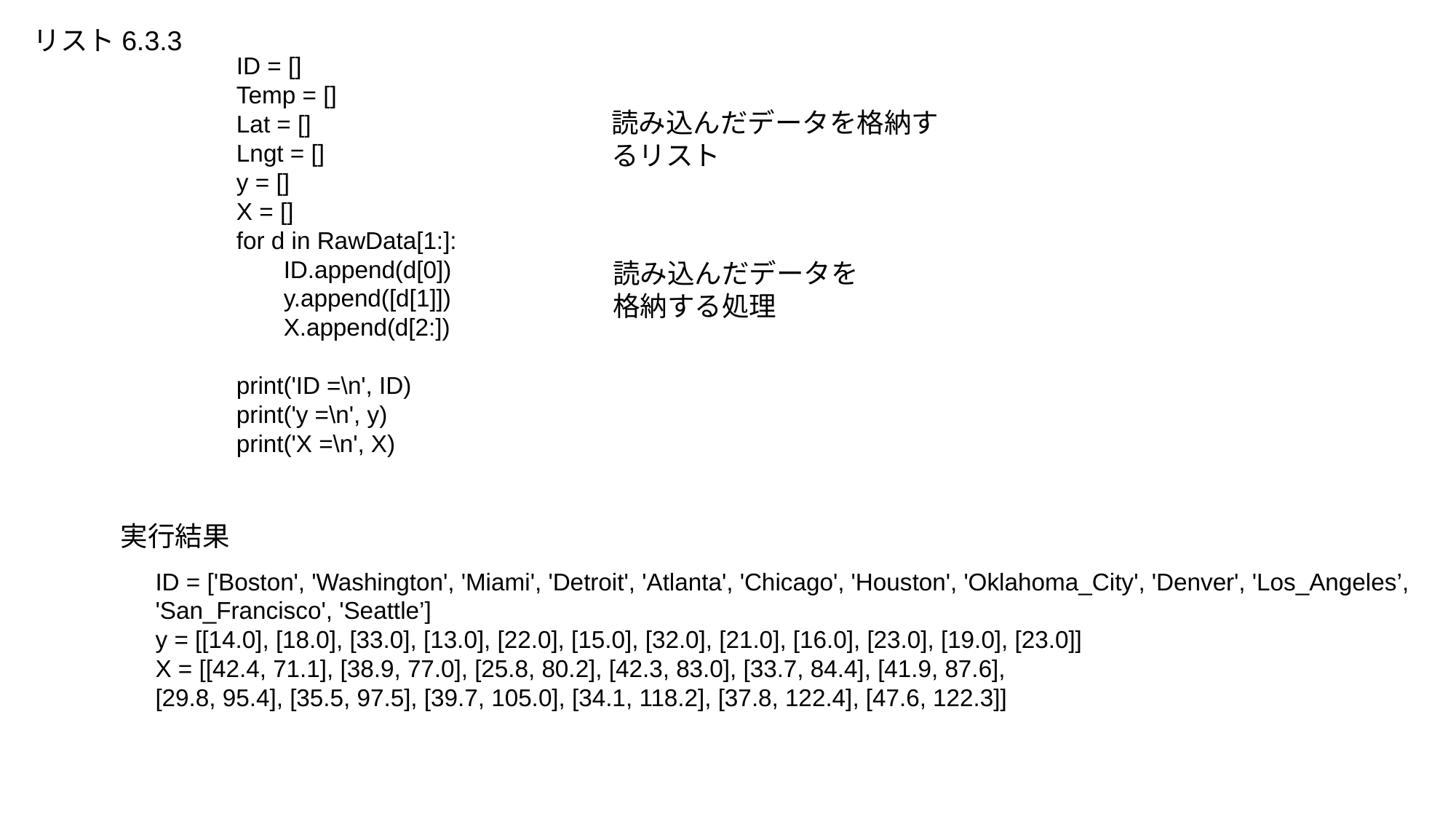

リスト6.3.3
ID = []
Temp = []
Lat = []
Lngt = []
y = []
X = []
for d in RawData[1:]:
       ID.append(d[0])
       y.append([d[1]])
       X.append(d[2:])

print('ID =\n', ID)
print('y =\n', y)
print('X =\n', X)

読み込んだデータを格納するリスト
読み込んだデータを
格納する処理
実行結果
ID = ['Boston', 'Washington', 'Miami', 'Detroit', 'Atlanta', 'Chicago', 'Houston', 'Oklahoma_City', 'Denver', 'Los_Angeles’,
'San_Francisco', 'Seattle’]
y = [[14.0], [18.0], [33.0], [13.0], [22.0], [15.0], [32.0], [21.0], [16.0], [23.0], [19.0], [23.0]]
X = [[42.4, 71.1], [38.9, 77.0], [25.8, 80.2], [42.3, 83.0], [33.7, 84.4], [41.9, 87.6],
[29.8, 95.4], [35.5, 97.5], [39.7, 105.0], [34.1, 118.2], [37.8, 122.4], [47.6, 122.3]]